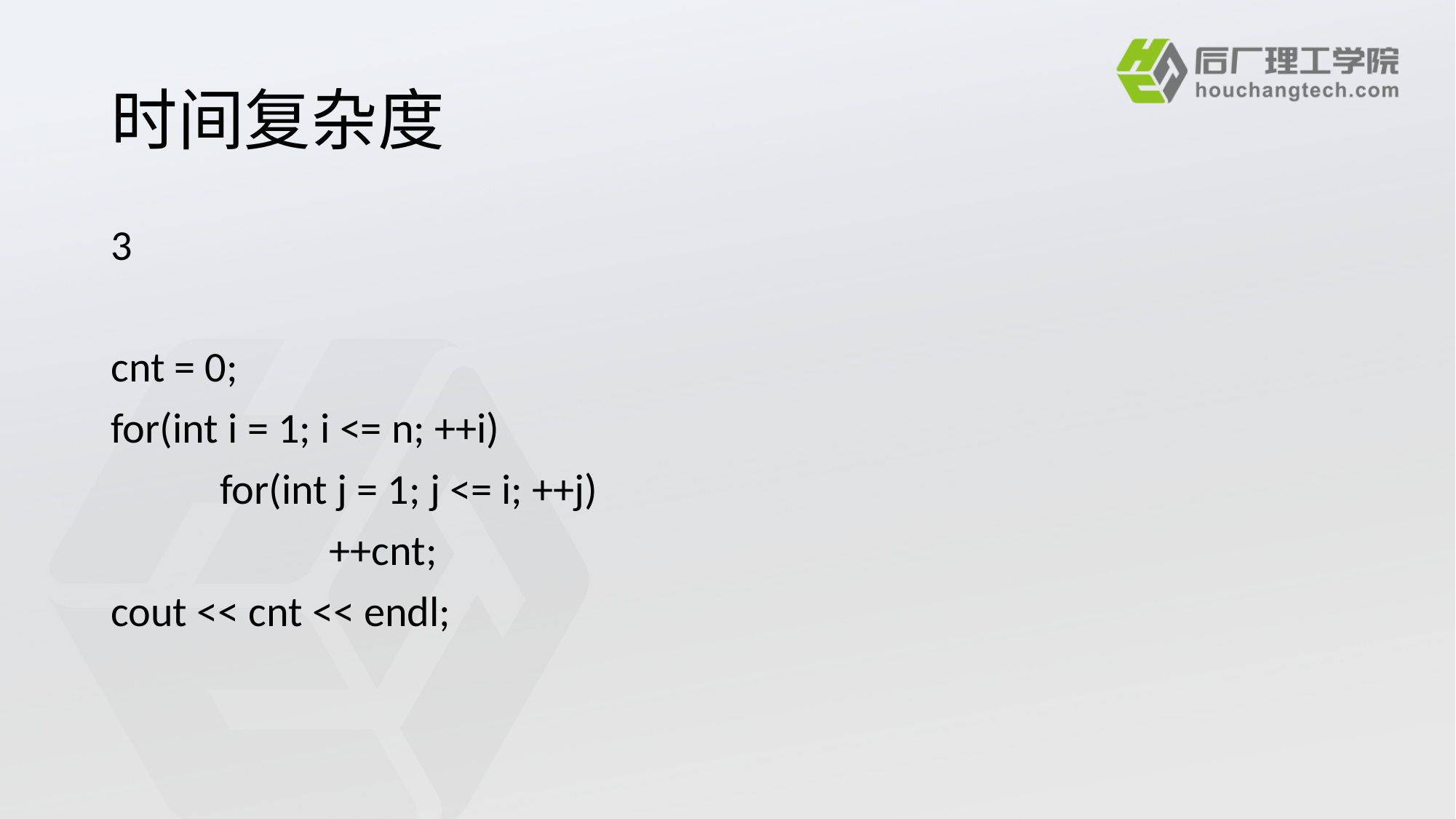

# 时间复杂度
3

cnt = 0;
for(int i = 1; i <= n; ++i)
	for(int j = 1; j <= i; ++j)
		++cnt;
cout << cnt << endl;